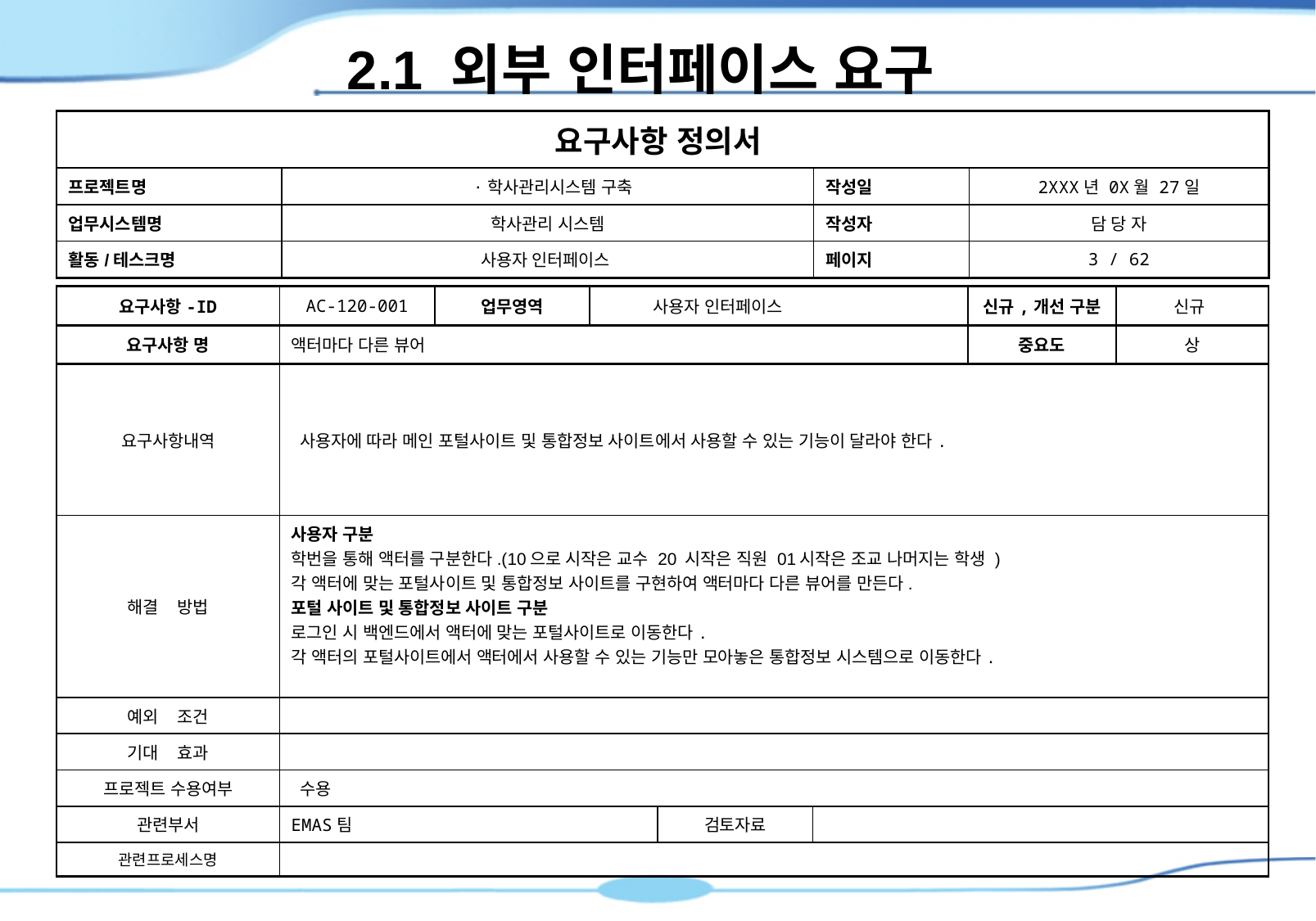

2.1 외부 인터페이스 요구
| 요구사항 정의서 |  |  |  |
| --- | --- | --- | --- |
| 프로젝트명 | ·학사관리시스템 구축 | 작성일 | 2XXX년 0X월 27일 |
| 업무시스템명 | 학사관리 시스템 | 작성자 | 담 당 자 |
| 활동/테스크명 | 사용자 인터페이스 | 페이지 | 3 / 62 |
| 요구사항-ID | AC-120-001 | 업무영역 | 사용자 인터페이스 |  |  | 신규,개선 구분 | 신규 |
| --- | --- | --- | --- | --- | --- | --- | --- |
| 요구사항 명 | 액터마다 다른 뷰어 |  |  |  |  | 중요도 | 상 |
| 요구사항내역 | 사용자에 따라 메인 포털사이트 및 통합정보 사이트에서 사용할 수 있는 기능이 달라야 한다. |  |  |  |  |  |  |
| 해결 방법 | 사용자 구분 학번을 통해 액터를 구분한다.(10으로 시작은 교수 20 시작은 직원 01시작은 조교 나머지는 학생 ) 각 액터에 맞는 포털사이트 및 통합정보 사이트를 구현하여 액터마다 다른 뷰어를 만든다. 포털 사이트 및 통합정보 사이트 구분 로그인 시 백엔드에서 액터에 맞는 포털사이트로 이동한다. 각 액터의 포털사이트에서 액터에서 사용할 수 있는 기능만 모아놓은 통합정보 시스템으로 이동한다. |  |  |  |  |  |  |
| 예외 조건 |  |  |  |  |  |  |  |
| 기대 효과 |  |  |  |  |  |  |  |
| 프로젝트 수용여부 | 수용 |  |  |  |  |  |  |
| 관련부서 | EMAS팀 |  |  | 검토자료 |  |  |  |
| 관련프로세스명 |  |  |  |  |  |  |  |